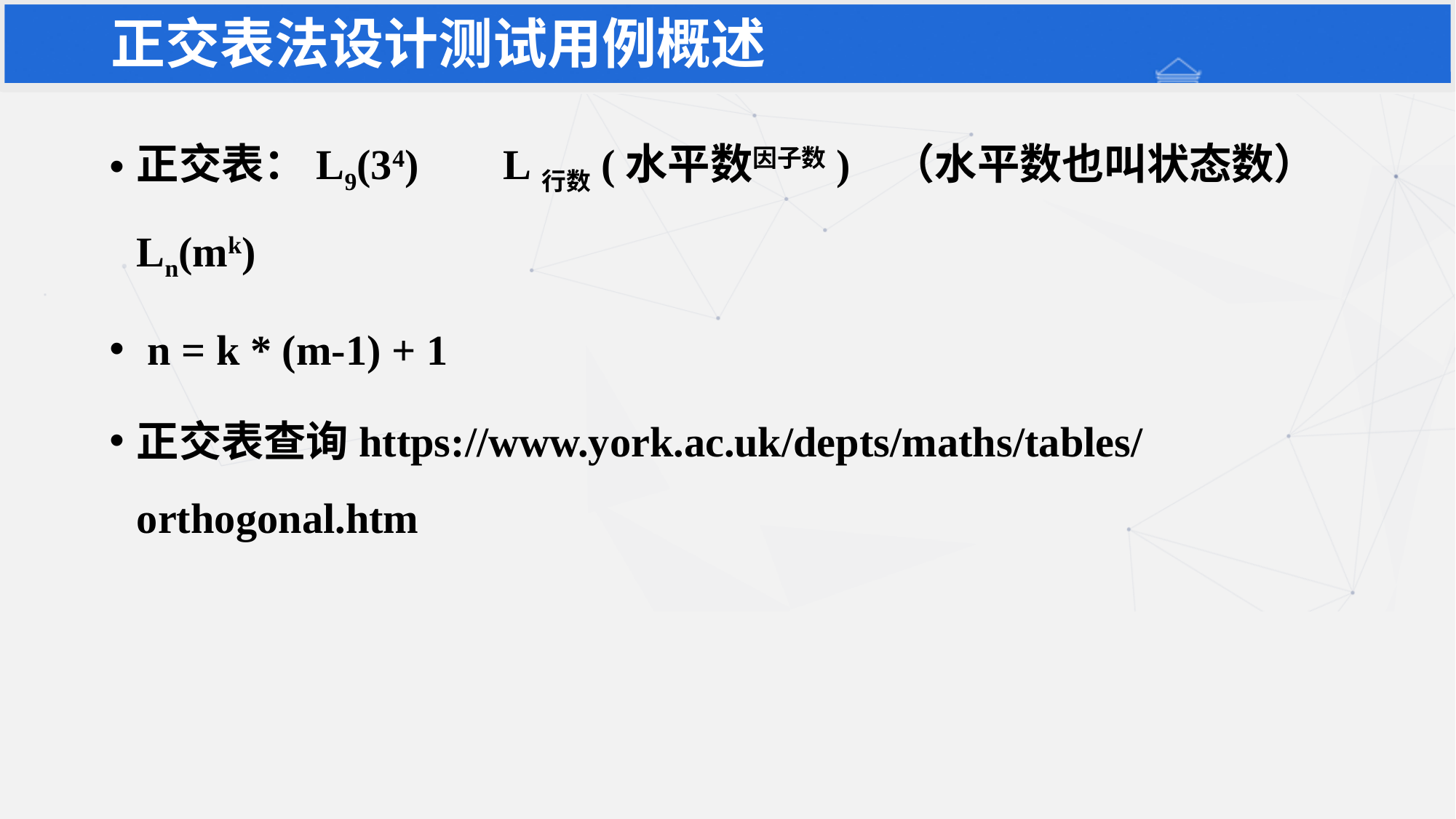

# 正交表法设计测试用例概述
正交表：L9(34)        L行数(水平数因子数)   （水平数也叫状态数）    Ln(mk)
 n = k * (m-1) + 1
正交表查询https://www.york.ac.uk/depts/maths/tables/orthogonal.htm